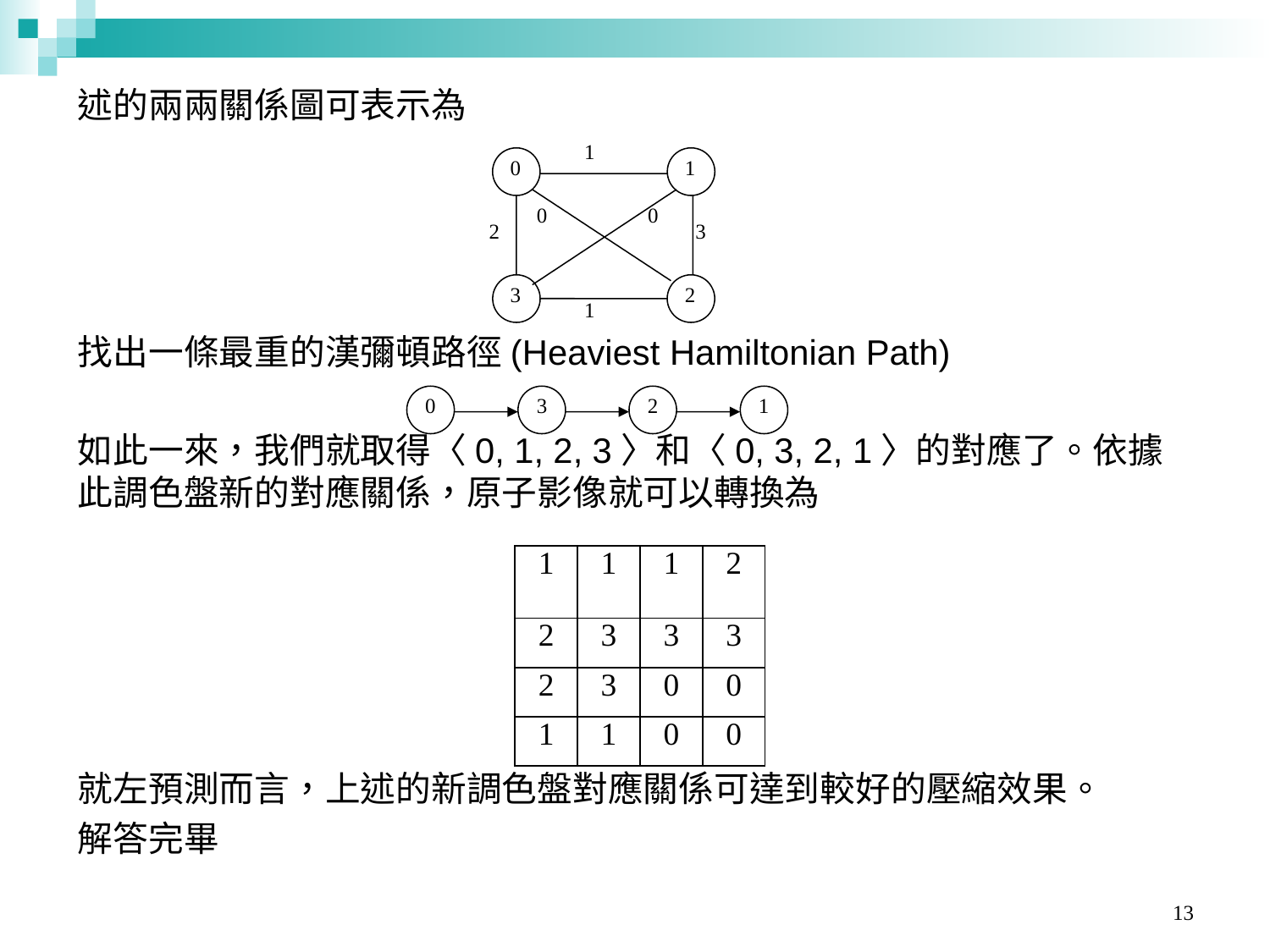

# 述的兩兩關係圖可表示為

找出一條最重的漢彌頓路徑(Heaviest Hamiltonian Path)

如此一來，我們就取得〈0, 1, 2, 3〉和〈0, 3, 2, 1〉的對應了。依據此調色盤新的對應關係，原子影像就可以轉換為

就左預測而言，上述的新調色盤對應關係可達到較好的壓縮效果。
解答完畢

1

1
0

0
0

2
3

3
2
1

0

3

2
1

| 1 | 1 | 1 | 2 |
| --- | --- | --- | --- |
| 2 | 3 | 3 | 3 |
| 2 | 3 | 0 | 0 |
| 1 | 1 | 0 | 0 |
13